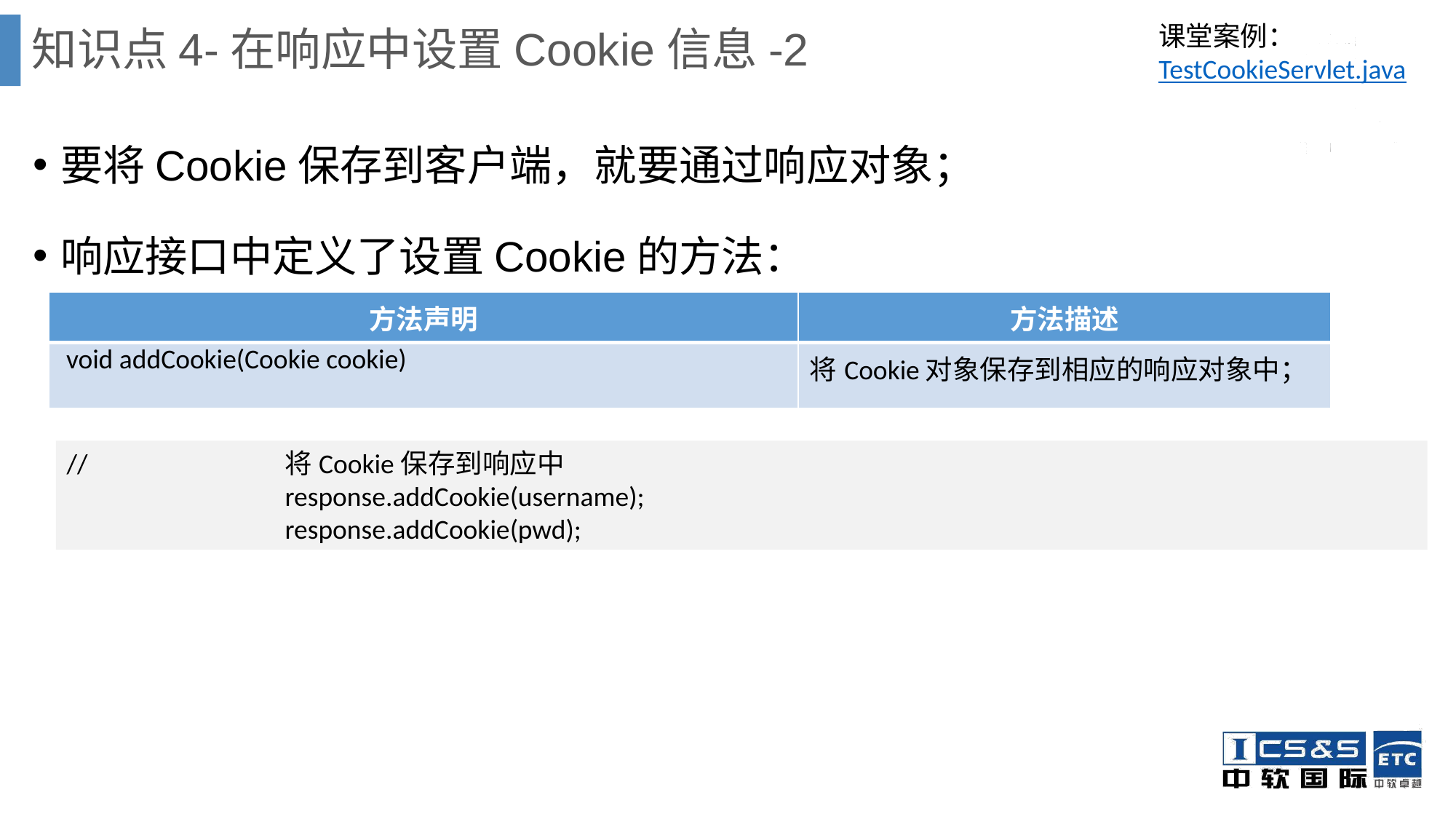

# 知识点4-在响应中设置Cookie信息-2
课堂案例：TestCookieServlet.java
要将Cookie保存到客户端，就要通过响应对象；
响应接口中定义了设置Cookie的方法：
| 方法声明 | 方法描述 |
| --- | --- |
| void addCookie(Cookie cookie) | 将Cookie对象保存到相应的响应对象中； |
//		将Cookie保存到响应中
		response.addCookie(username);
		response.addCookie(pwd);